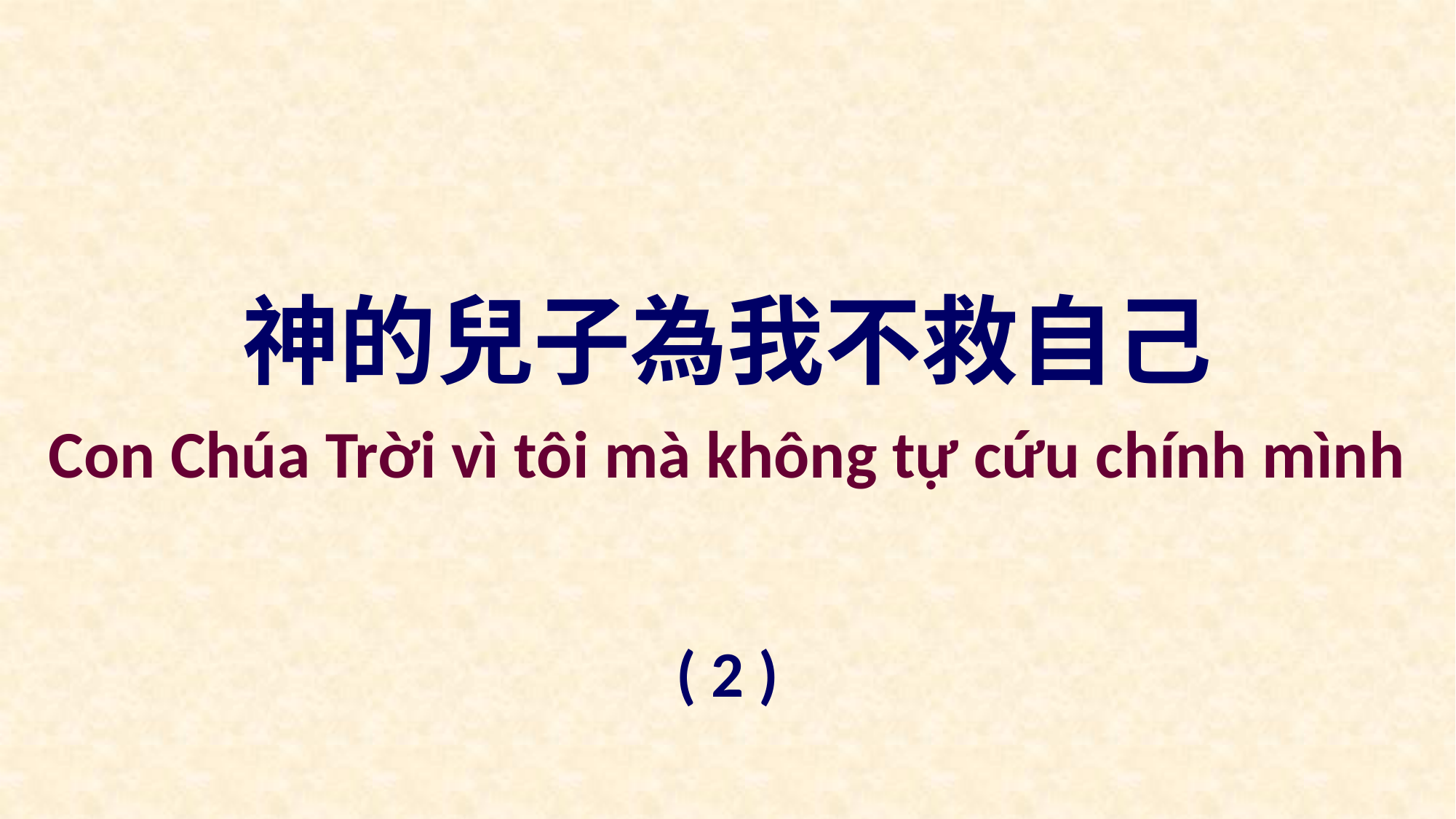

神的兒子為我不救自己
Con Chúa Trời vì tôi mà không tự cứu chính mình
( 2 )